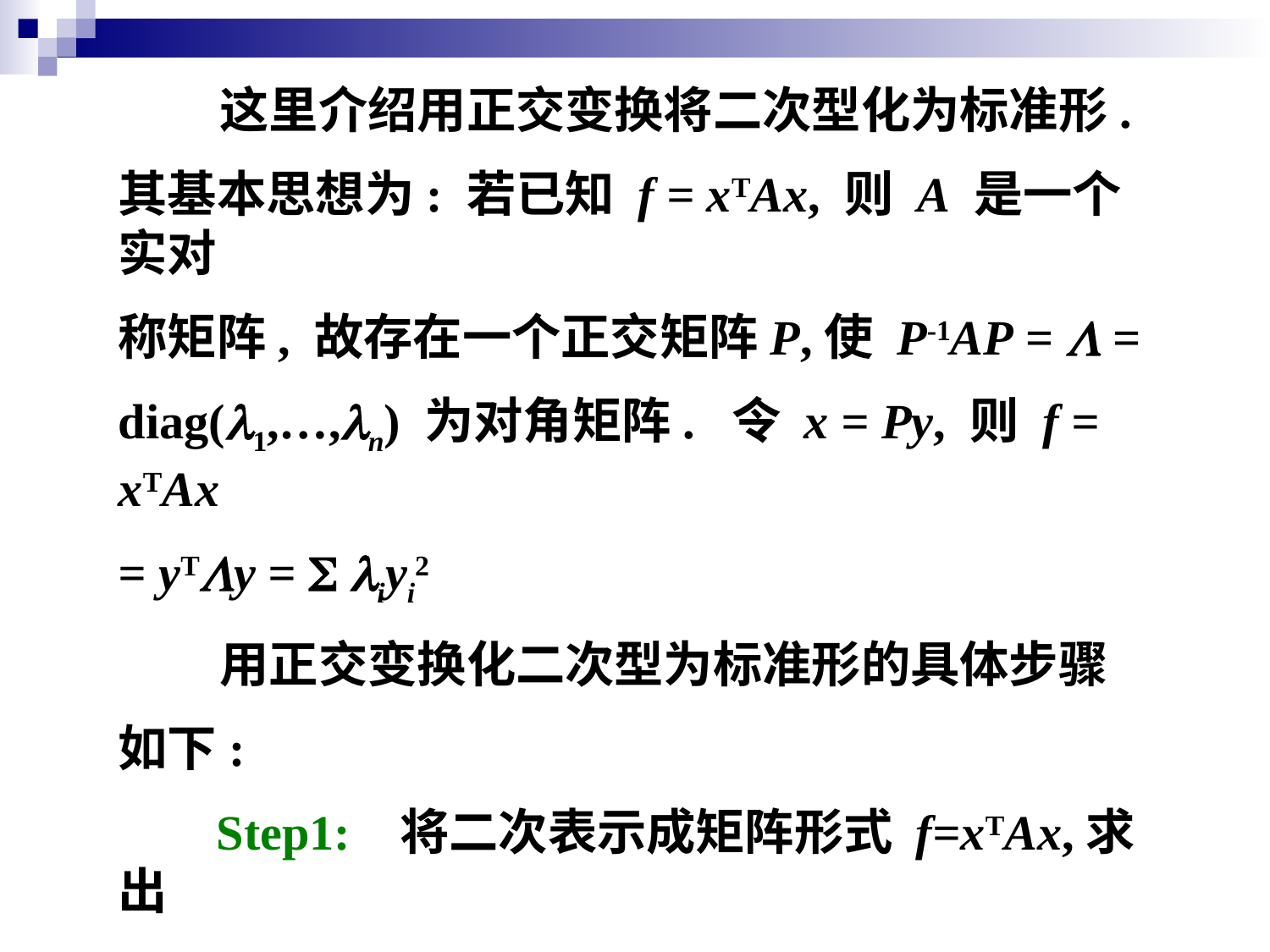

这里介绍用正交变换将二次型化为标准形.
其基本思想为: 若已知 f = xTAx, 则 A 是一个实对
称矩阵, 故存在一个正交矩阵P,使 P-1AP = Λ =
diag(λ1,…,λn) 为对角矩阵.  令 x = Py, 则 f = xTAx
= yTΛy = Σ λiyi2
        用正交变换化二次型为标准形的具体步骤
如下:
        Step1:   将二次表示成矩阵形式 f=xTAx,求出
A;